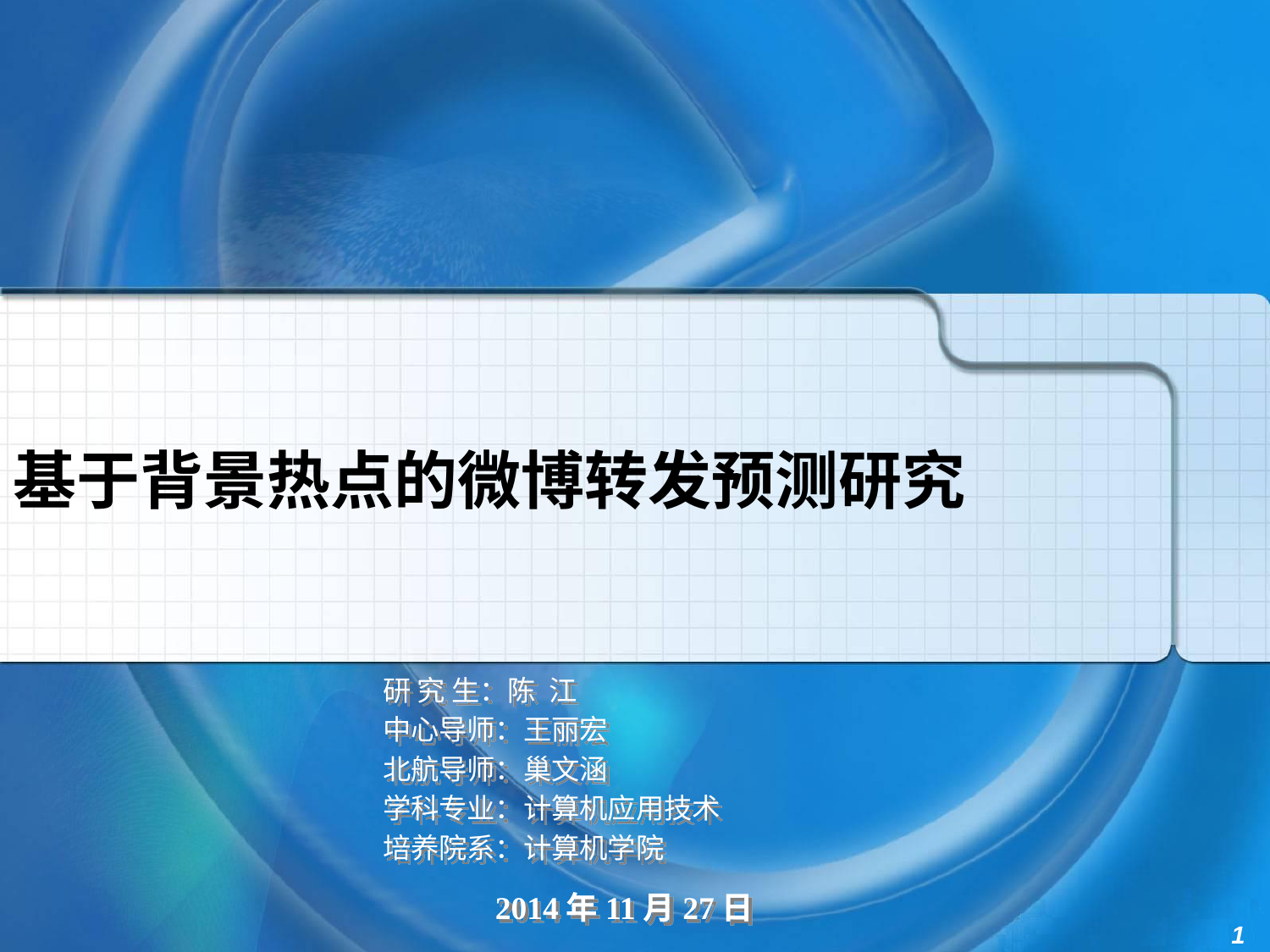

# 基于背景热点的微博转发预测研究
研 究 生：陈  江
中心导师：王丽宏
北航导师：巢文涵
学科专业：计算机应用技术
培养院系：计算机学院
2014年11月27日
1